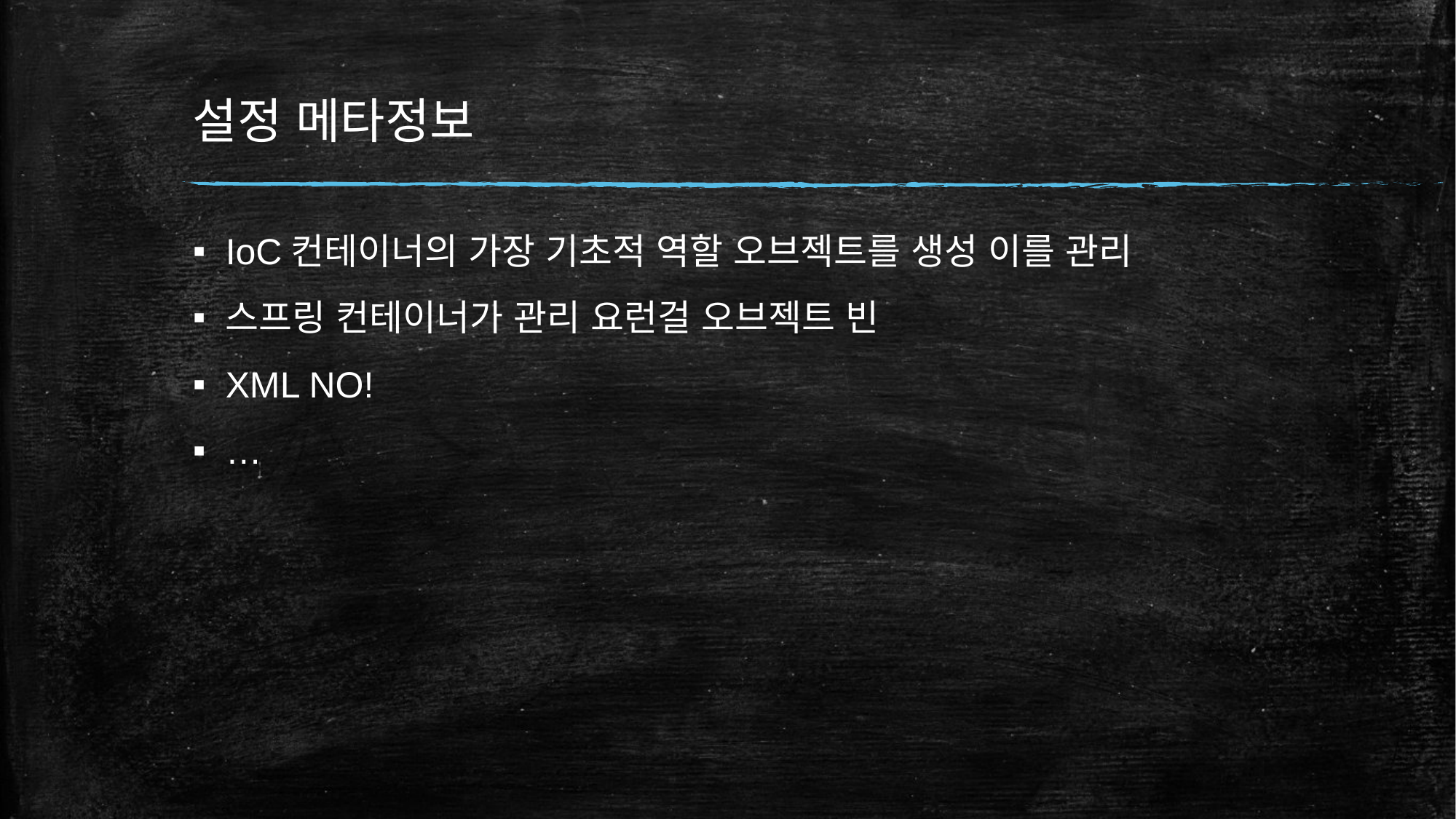

# 설정 메타정보
IoC컨테이너의 가장 기초적 역할 오브젝트를 생성 이를 관리
스프링 컨테이너가 관리 요런걸 오브젝트 빈
XML NO!
…